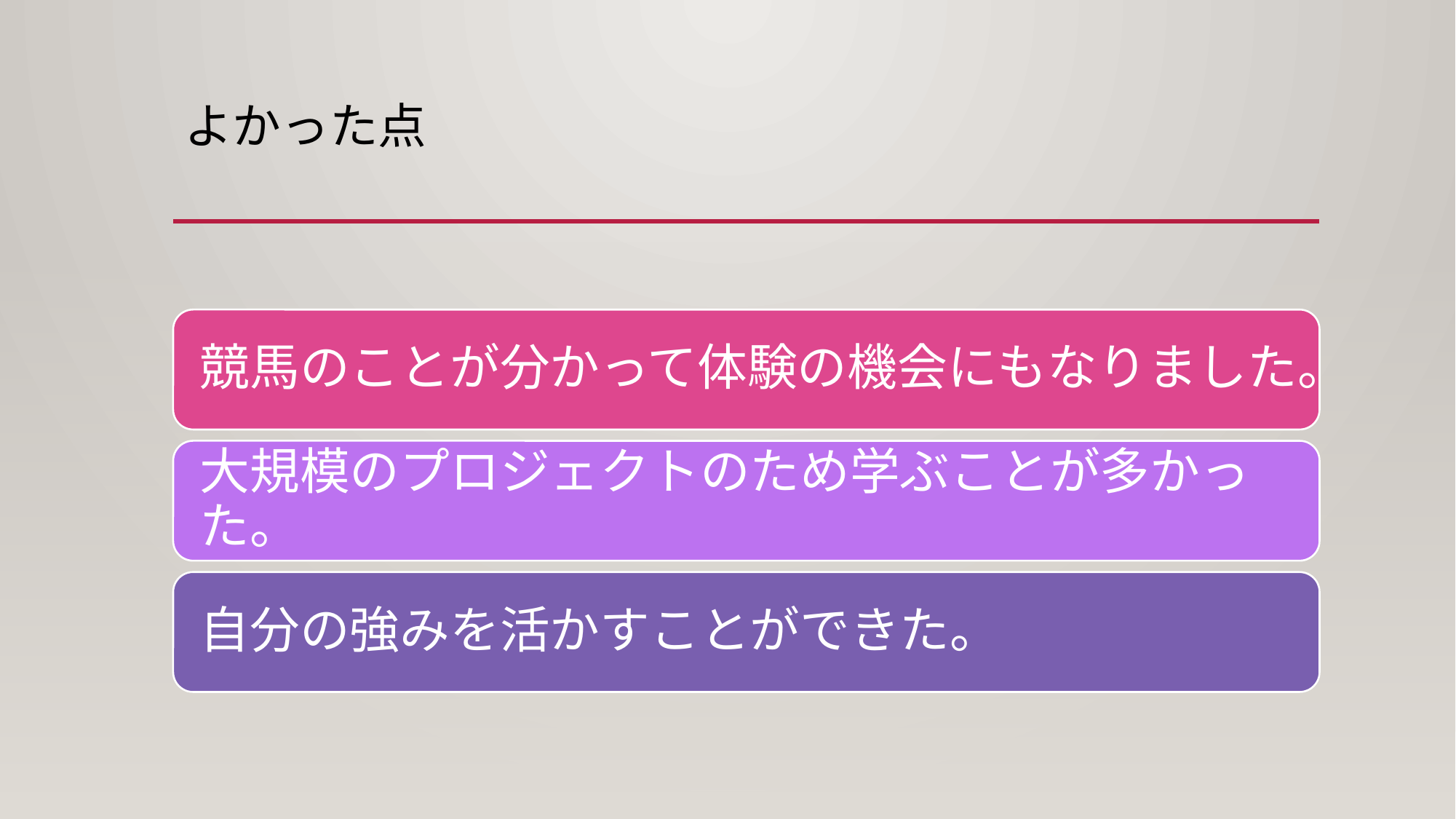

# よかった点

競馬のことが分かって体験の機会にもなりました。
大規模のプロジェクトのため学ぶことが多かった。
自分の強みを活かすことができた。